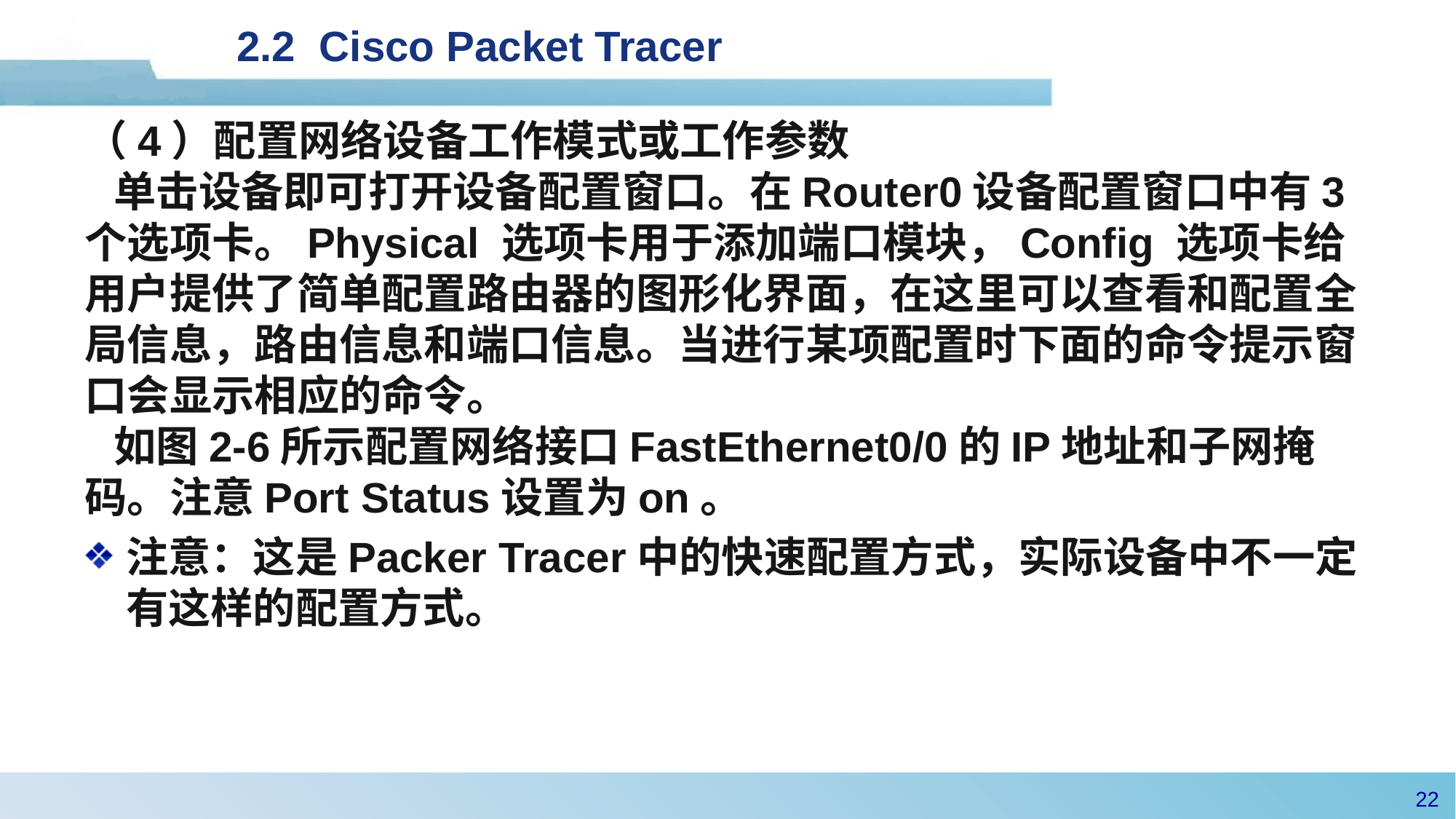

2.2  Cisco Packet Tracer
（4）配置网络设备工作模式或工作参数
   单击设备即可打开设备配置窗口。在Router0设备配置窗口中有3个选项卡。Physical 选项卡用于添加端口模块，Config 选项卡给用户提供了简单配置路由器的图形化界面，在这里可以查看和配置全局信息，路由信息和端口信息。当进行某项配置时下面的命令提示窗口会显示相应的命令。
   如图2-6所示配置网络接口FastEthernet0/0的IP地址和子网掩码。注意Port Status设置为on。
注意：这是Packer Tracer中的快速配置方式，实际设备中不一定有这样的配置方式。
22